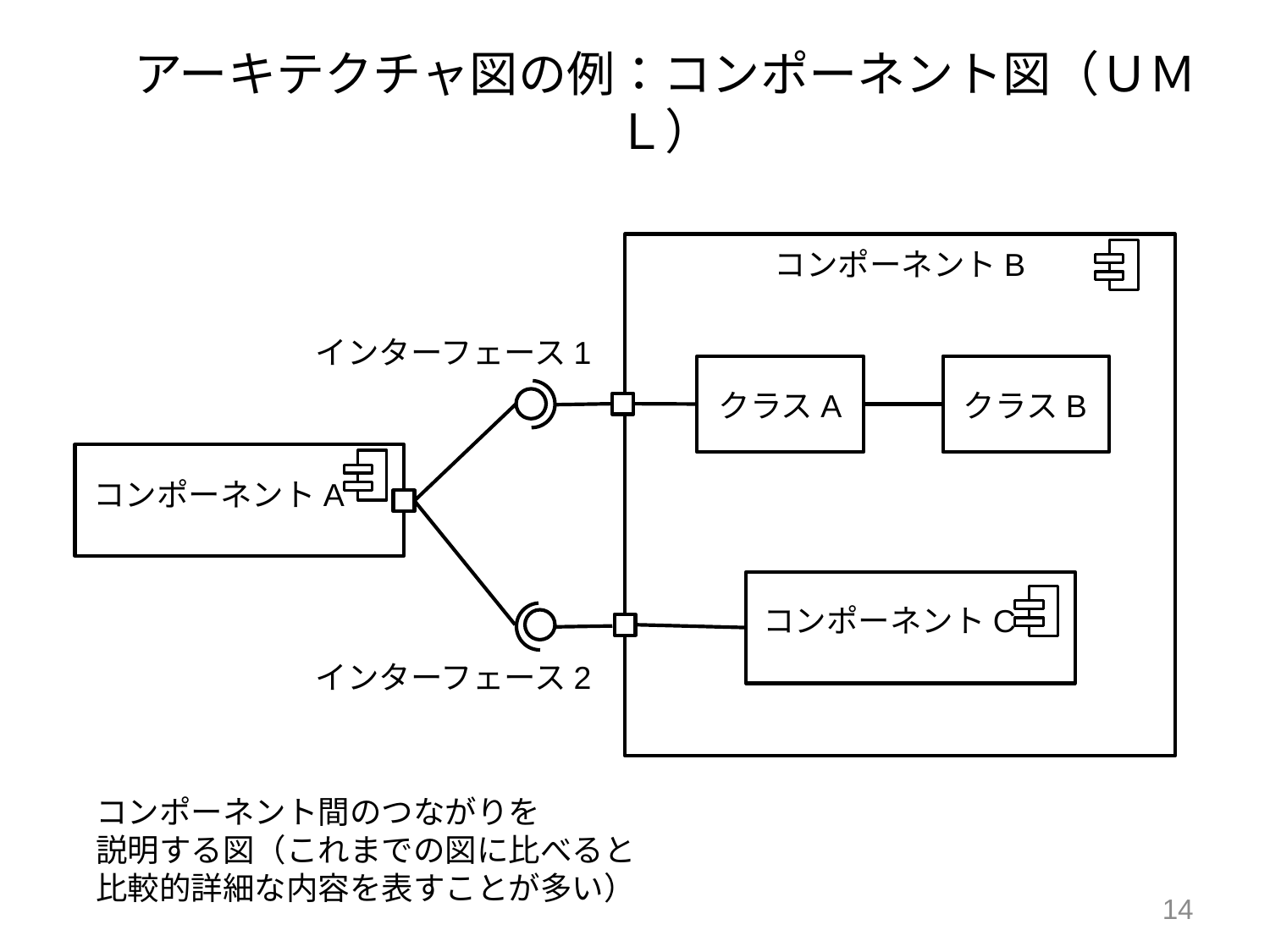

# アーキテクチャ図の例：コンポーネント図（ＵＭＬ）

コンポーネントB

インターフェース1

クラスA
クラスB

コンポーネントA

コンポーネントC

インターフェース2
コンポーネント間のつながりを
説明する図（これまでの図に比べると
比較的詳細な内容を表すことが多い）
14